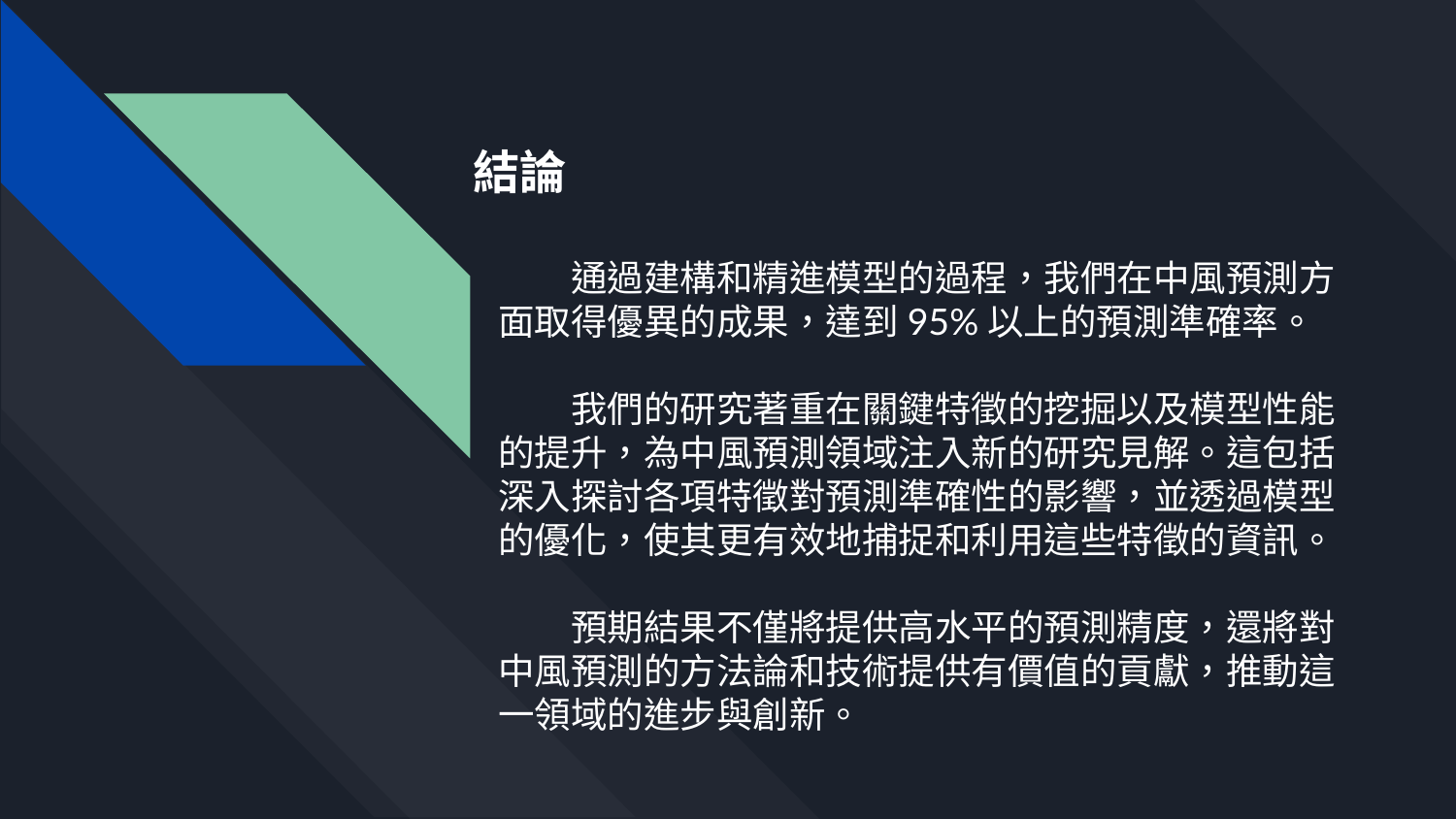

# 結論

通過建構和精進模型的過程，我們在中風預測方面取得優異的成果，達到95%以上的預測準確率。

我們的研究著重在關鍵特徵的挖掘以及模型性能的提升，為中風預測領域注入新的研究見解。這包括深入探討各項特徵對預測準確性的影響，並透過模型的優化，使其更有效地捕捉和利用這些特徵的資訊。

預期結果不僅將提供高水平的預測精度，還將對中風預測的方法論和技術提供有價值的貢獻，推動這一領域的進步與創新。